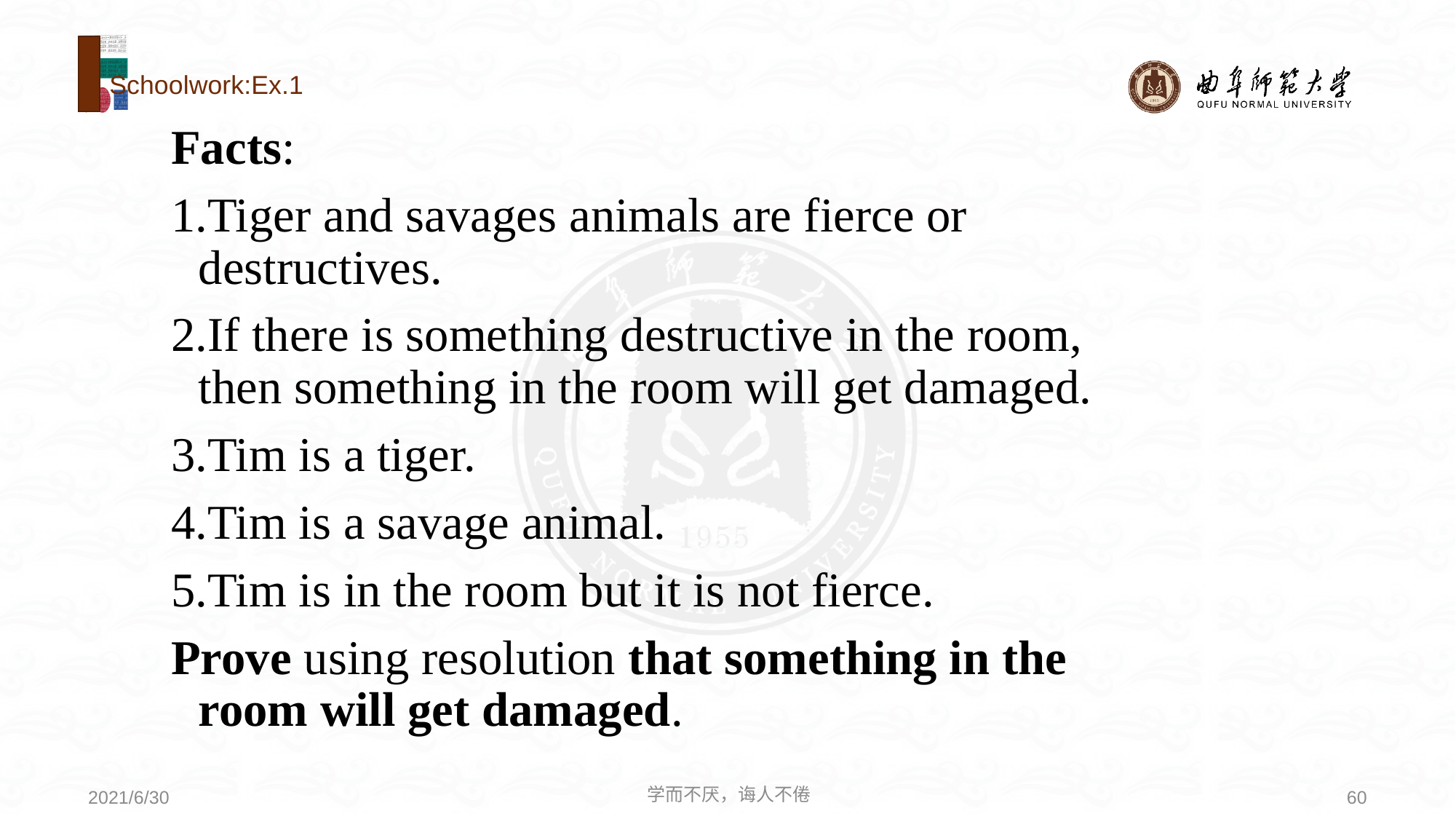

# Schoolwork:Ex.1
Facts:
1.Tiger and savages animals are fierce or destructives.
2.If there is something destructive in the room, then something in the room will get damaged.
3.Tim is a tiger.
4.Tim is a savage animal.
5.Tim is in the room but it is not fierce.
Prove using resolution that something in the room will get damaged.
学而不厌，诲人不倦
60
2021/6/30